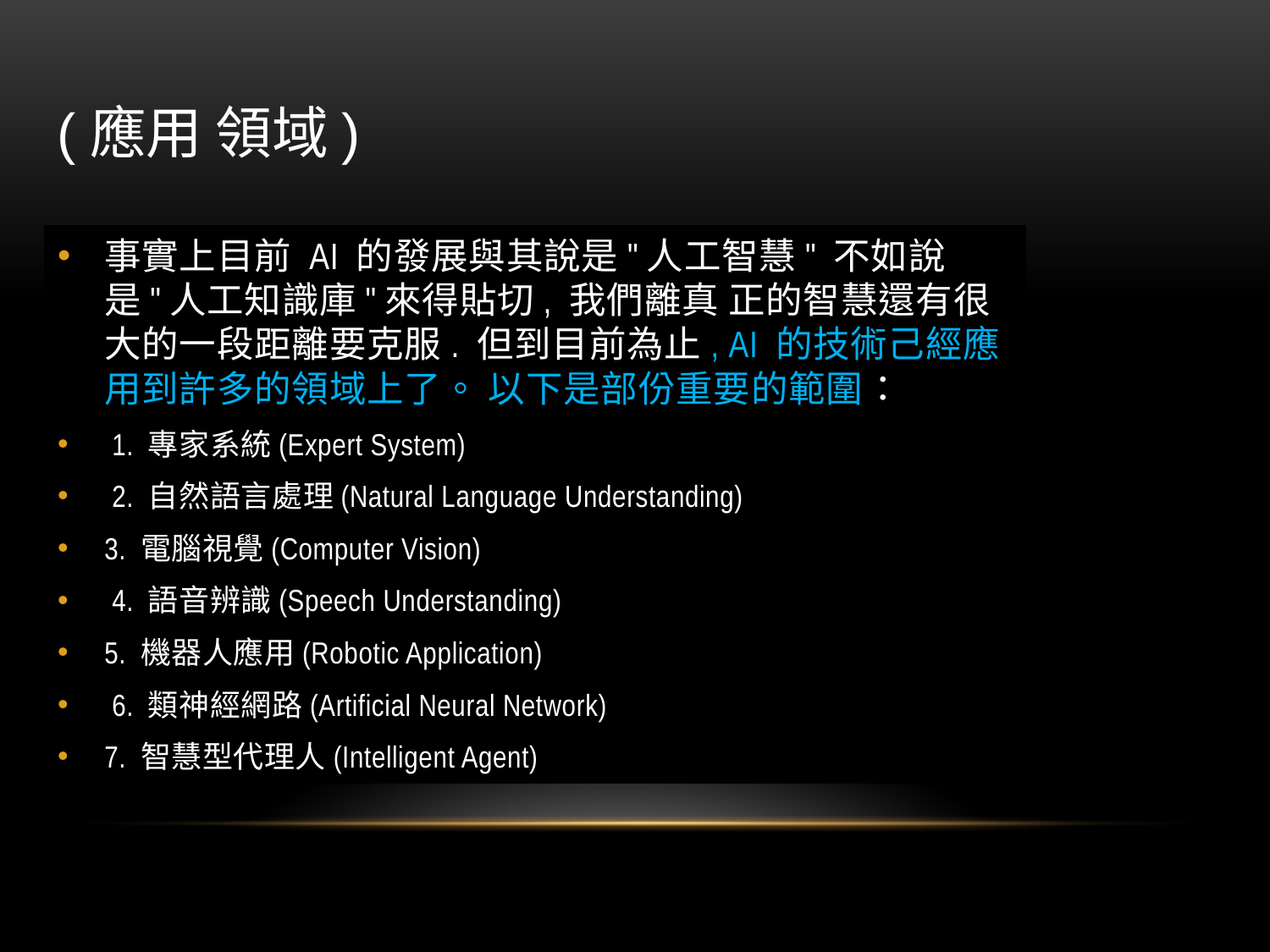

(應用 領域)
事實上目前 AI 的發展與其說是"人工智慧" 不如說是"人工知識庫"來得貼切, 我們離真 正的智慧還有很大的一段距離要克服. 但到目前為止, AI 的技術己經應用到許多的領域上了。 以下是部份重要的範圍：
 1. 專家系統(Expert System)
 2. 自然語言處理(Natural Language Understanding)
3. 電腦視覺(Computer Vision)
 4. 語音辨識(Speech Understanding)
5. 機器人應用(Robotic Application)
 6. 類神經網路(Artificial Neural Network)
7. 智慧型代理人(Intelligent Agent)